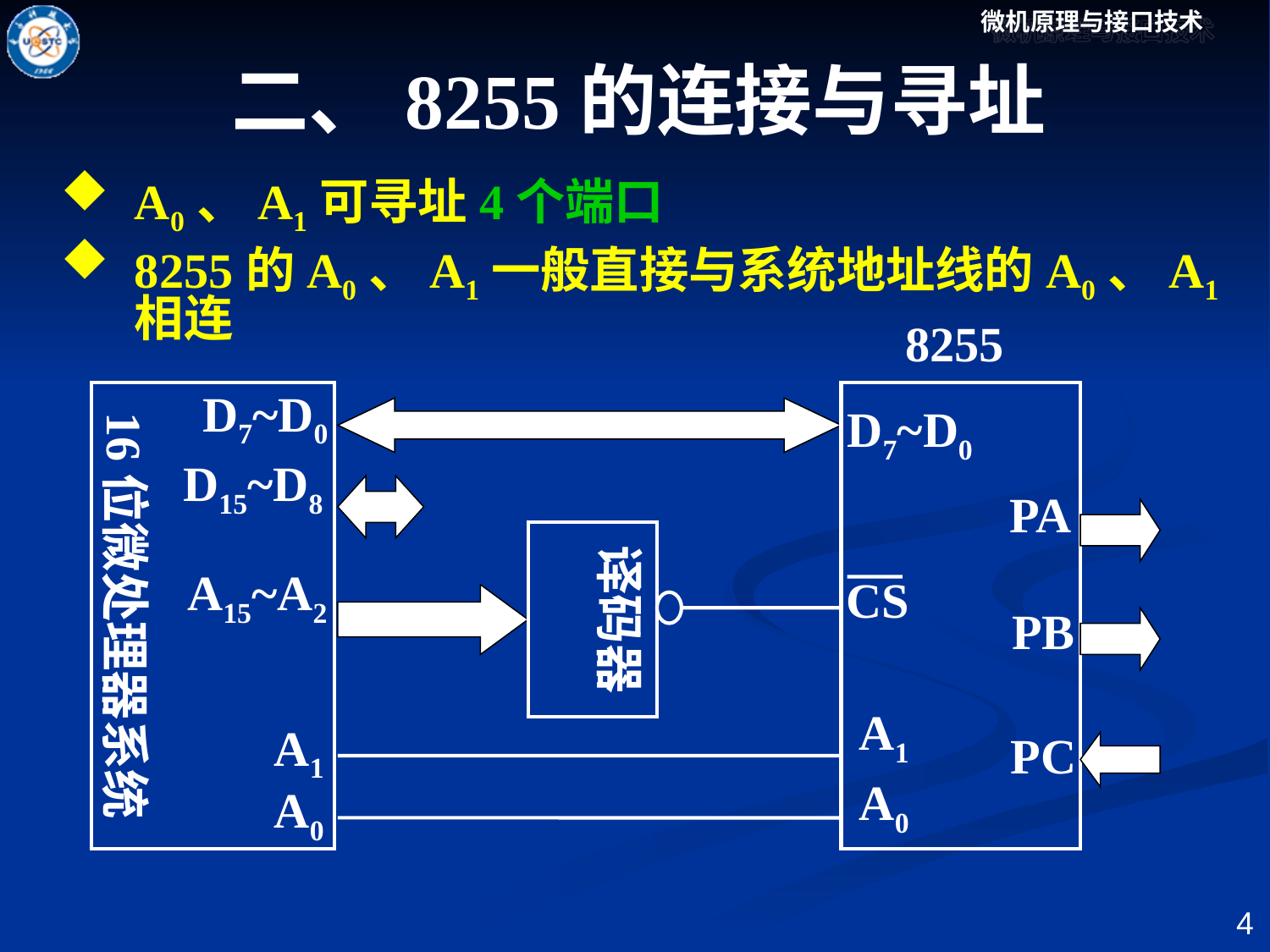

二、8255的连接与寻址
A0、A1可寻址4个端口
8255的A0、A1一般直接与系统地址线的A0、A1相连
8255

D7~D0
PA

CS

PB

A1
PC

A0

16位微处理器系统
D7~D0
D15~D8
A15~A2
A1
A0

译码器